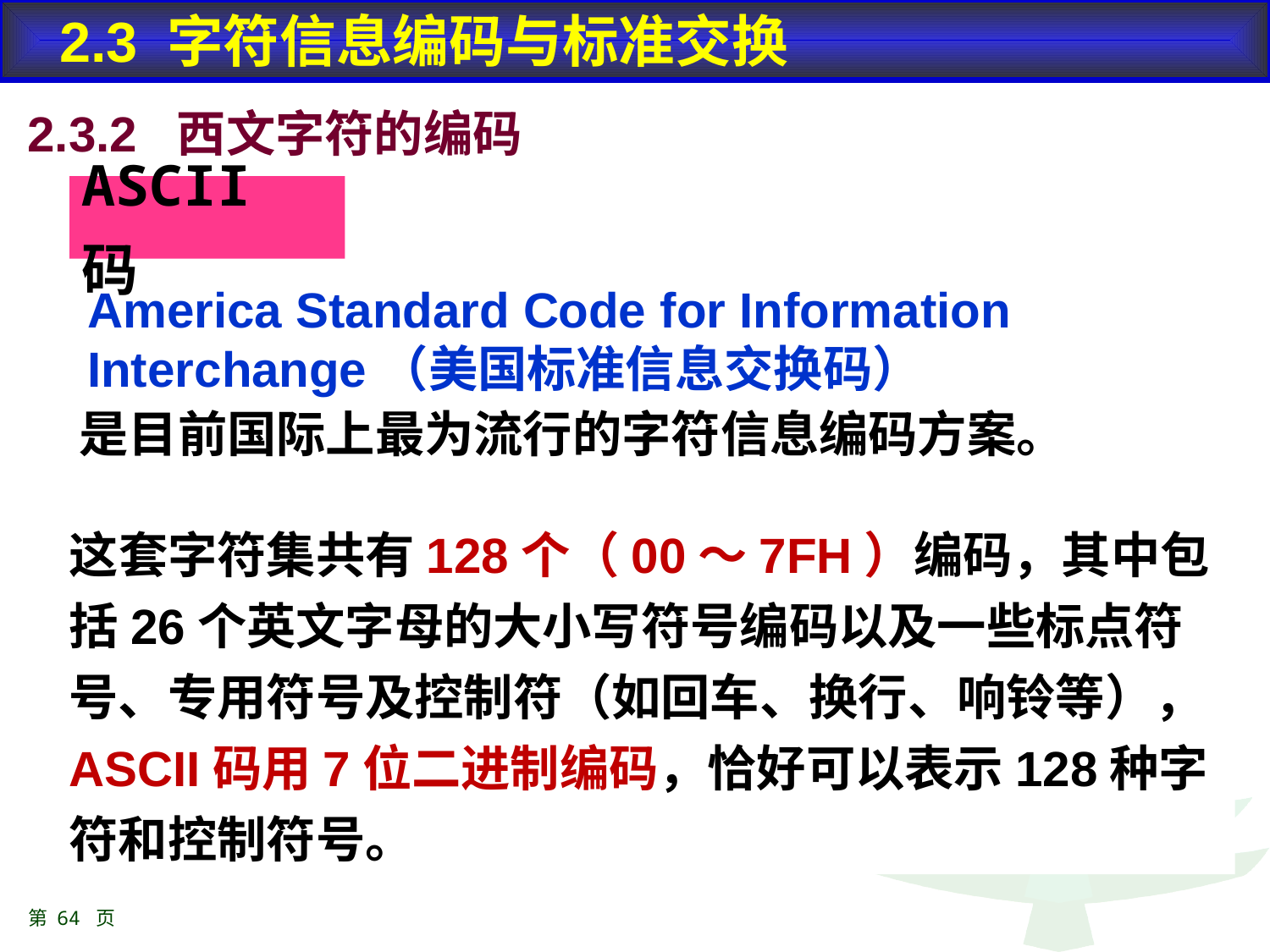

2.3 字符信息编码与标准交换
2.3.2  西文字符的编码
ASCII 码
America Standard Code for Information Interchange（美国标准信息交换码）
是目前国际上最为流行的字符信息编码方案。
这套字符集共有128个（00～7FH）编码，其中包括26个英文字母的大小写符号编码以及一些标点符号、专用符号及控制符（如回车、换行、响铃等），ASCII码用7位二进制编码，恰好可以表示128种字符和控制符号。